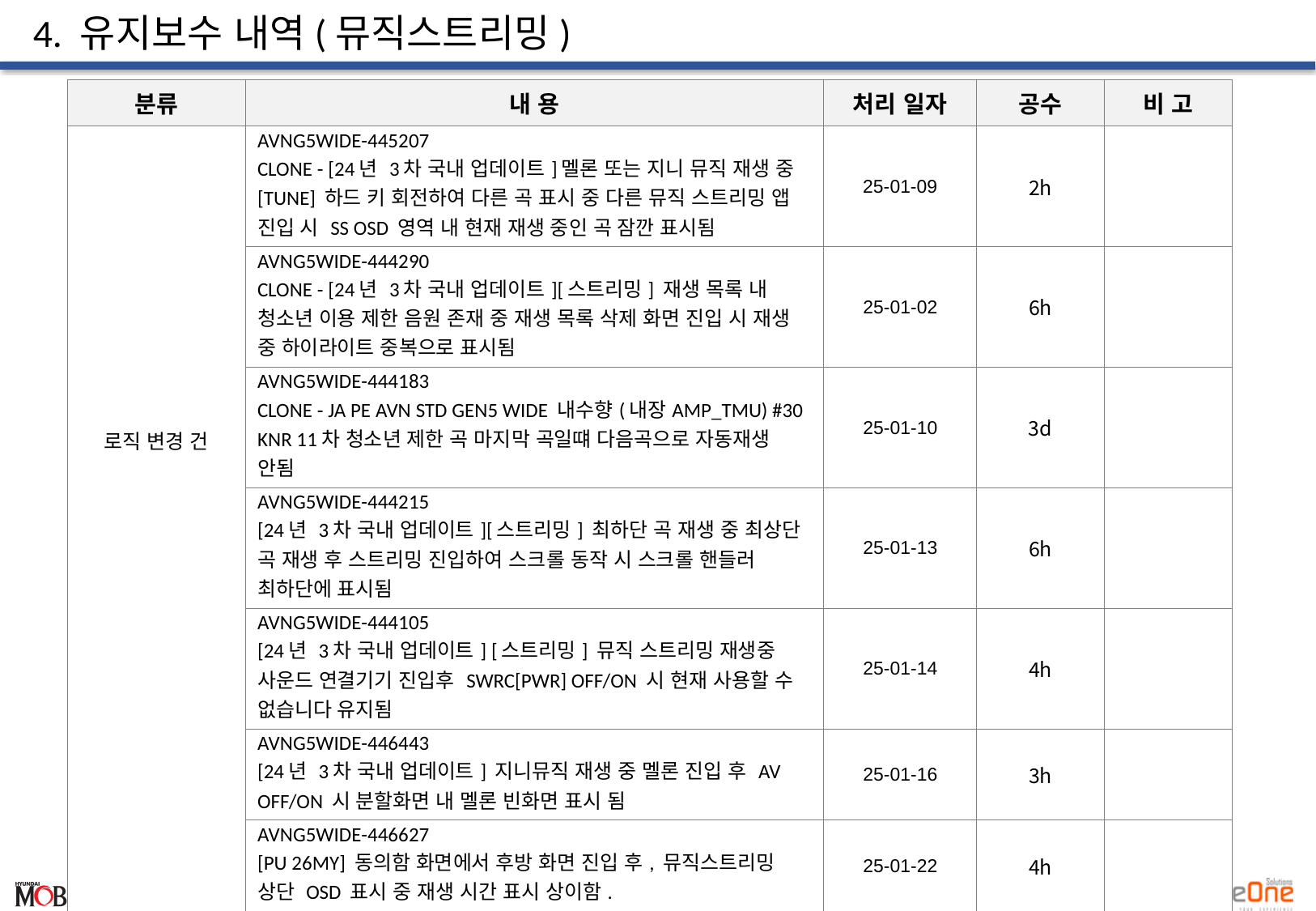

# 4. 유지보수 내역(뮤직스트리밍)
| 분류 | 내 용 | 처리 일자 | 공수 | 비 고 |
| --- | --- | --- | --- | --- |
| 로직 변경 건 | AVNG5WIDE-445207 CLONE - [24년 3차 국내 업데이트]멜론 또는 지니 뮤직 재생 중 [TUNE] 하드 키 회전하여 다른 곡 표시 중 다른 뮤직 스트리밍 앱 진입 시 SS OSD 영역 내 현재 재생 중인 곡 잠깐 표시됨 | 25-01-09 | 2h |  |
|  | AVNG5WIDE-444290 CLONE - [24년 3차 국내 업데이트][스트리밍] 재생 목록 내 청소년 이용 제한 음원 존재 중 재생 목록 삭제 화면 진입 시 재생 중 하이라이트 중복으로 표시됨 | 25-01-02 | 6h |  |
|  | AVNG5WIDE-444183 CLONE - JA PE AVN STD GEN5 WIDE 내수향(내장AMP\_TMU) #30 KNR 11차 청소년 제한 곡 마지막 곡일떄 다음곡으로 자동재생 안됨 | 25-01-10 | 3d |  |
|  | AVNG5WIDE-444215 [24년 3차 국내 업데이트][스트리밍] 최하단 곡 재생 중 최상단 곡 재생 후 스트리밍 진입하여 스크롤 동작 시 스크롤 핸들러 최하단에 표시됨 | 25-01-13 | 6h |  |
|  | AVNG5WIDE-444105 [24년 3차 국내 업데이트] [스트리밍] 뮤직 스트리밍 재생중 사운드 연결기기 진입후 SWRC[PWR] OFF/ON 시 현재 사용할 수 없습니다 유지됨 | 25-01-14 | 4h |  |
|  | AVNG5WIDE-446443 [24년 3차 국내 업데이트] 지니뮤직 재생 중 멜론 진입 후 AV OFF/ON 시 분할화면 내 멜론 빈화면 표시 됨 | 25-01-16 | 3h |  |
|  | AVNG5WIDE-446627 [PU 26MY] 동의함 화면에서 후방 화면 진입 후, 뮤직스트리밍 상단 OSD 표시 중 재생 시간 표시 상이함. | 25-01-22 | 4h |  |
25년도 표준형 5세대 WIDE_WIDE NH AVN 뮤직스트리밍 유지보수